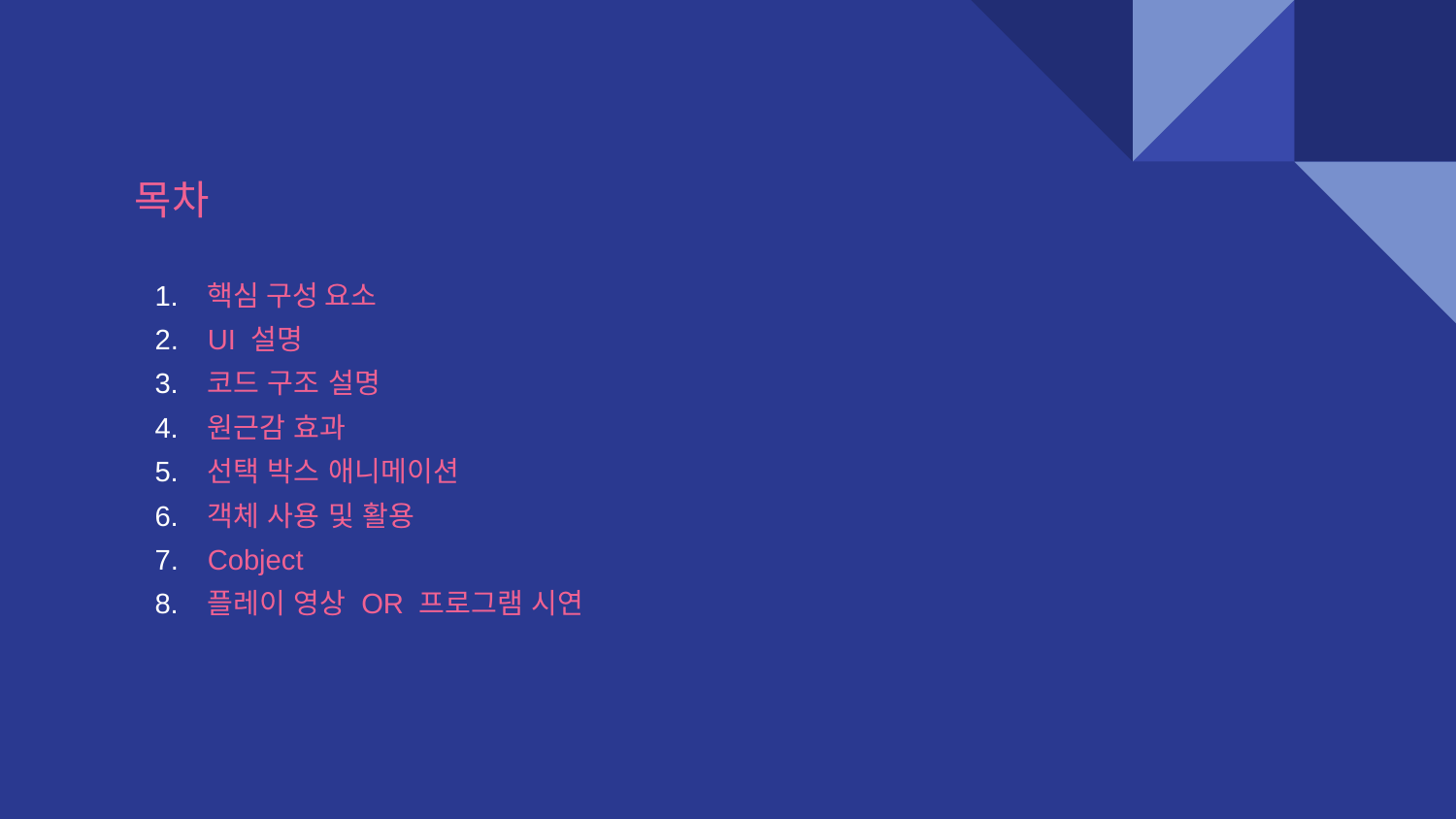

목차

핵심 구성 요소
UI 설명
코드 구조 설명
원근감 효과
선택 박스 애니메이션
객체 사용 및 활용
Cobject
플레이 영상 OR 프로그램 시연